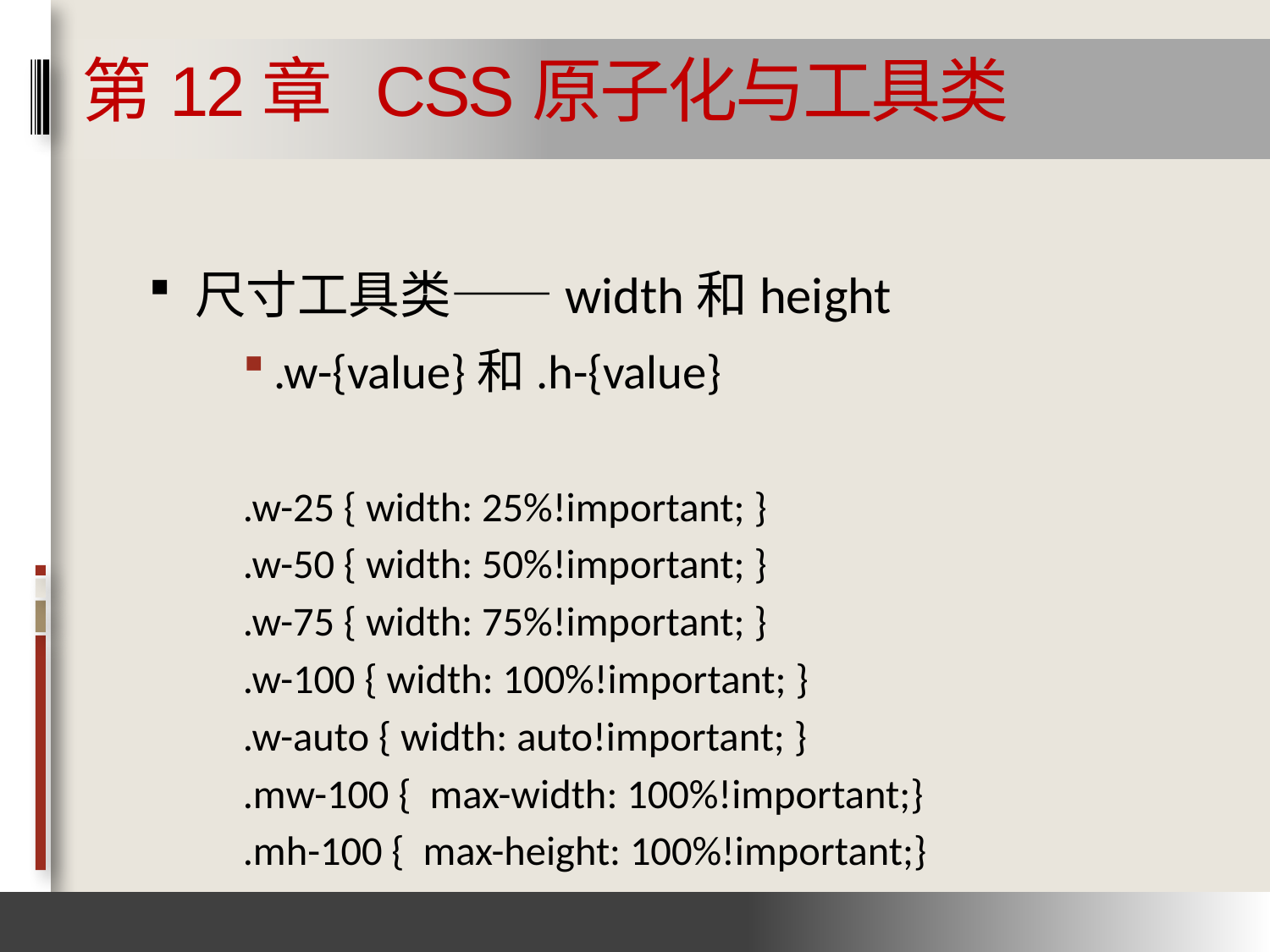

# 第12章  CSS原子化与工具类
尺寸工具类——width和height
.w-{value}和.h-{value}

.w-25 { width: 25%!important; }
.w-50 { width: 50%!important; }
.w-75 { width: 75%!important; }
.w-100 { width: 100%!important; }
.w-auto { width: auto!important; }
.mw-100 {  max-width: 100%!important;}
.mh-100 {  max-height: 100%!important;}